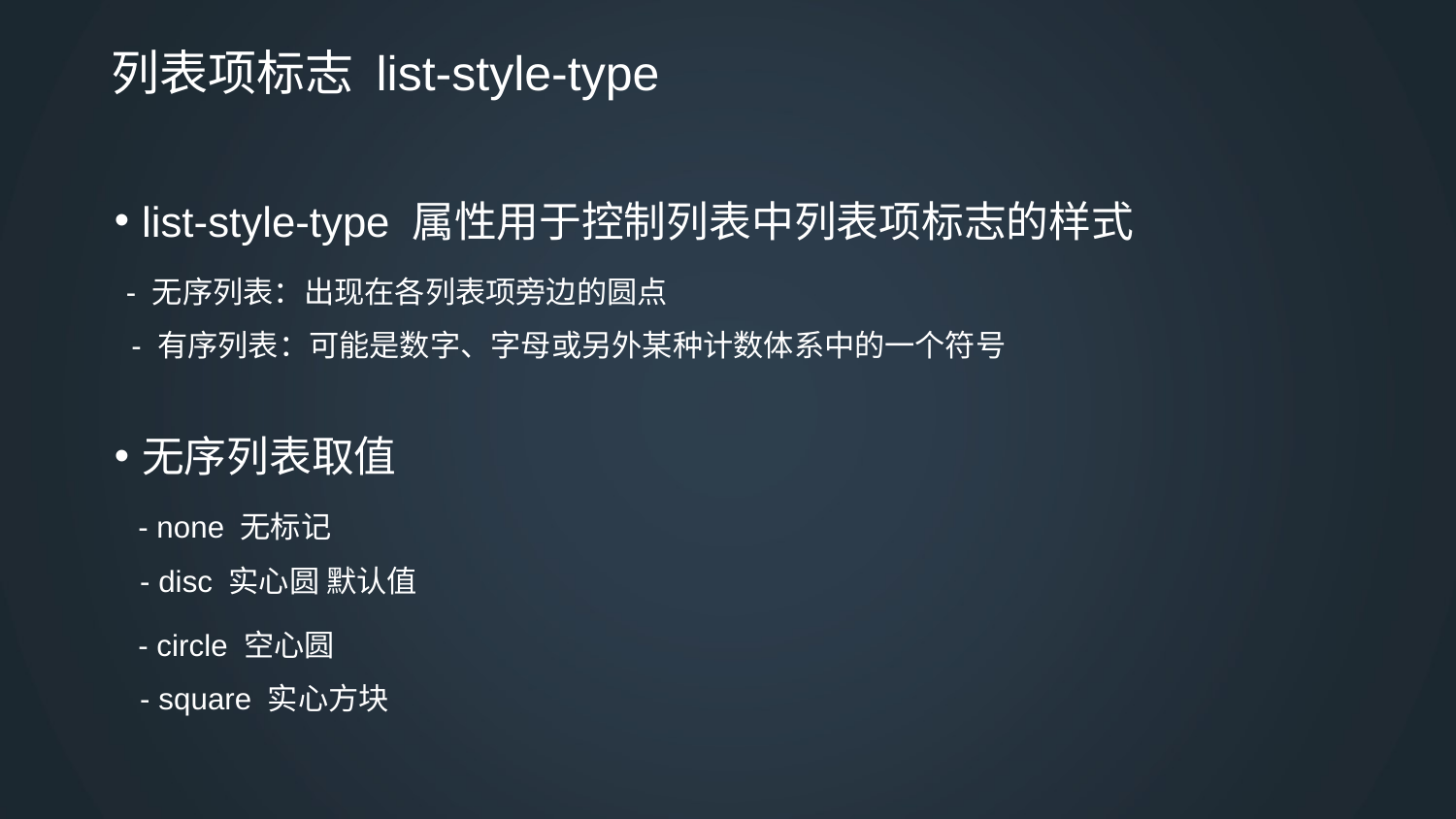

# 列表项标志 list-style-type
list-style-type 属性用于控制列表中列表项标志的样式
 - 无序列表：出现在各列表项旁边的圆点
  - 有序列表：可能是数字、字母或另外某种计数体系中的一个符号

无序列表取值
  - none 无标记
   - disc 实心圆 默认值
  - circle 空心圆
   - square 实心方块